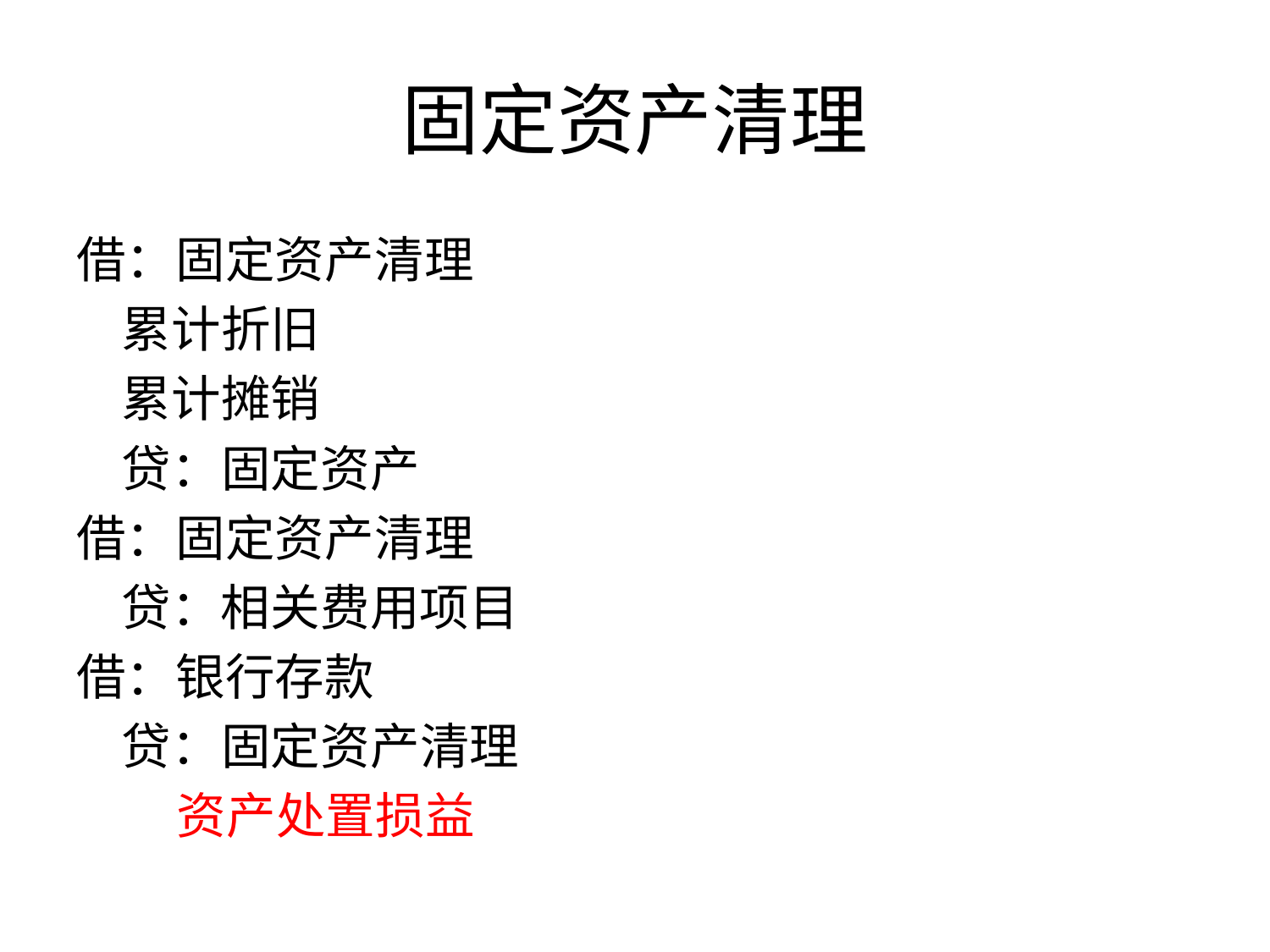

# 固定资产清理
借：固定资产清理
		累计折旧
		累计摊销
	贷：固定资产
借：固定资产清理
	贷：相关费用项目
借：银行存款
	贷：固定资产清理
	    资产处置损益